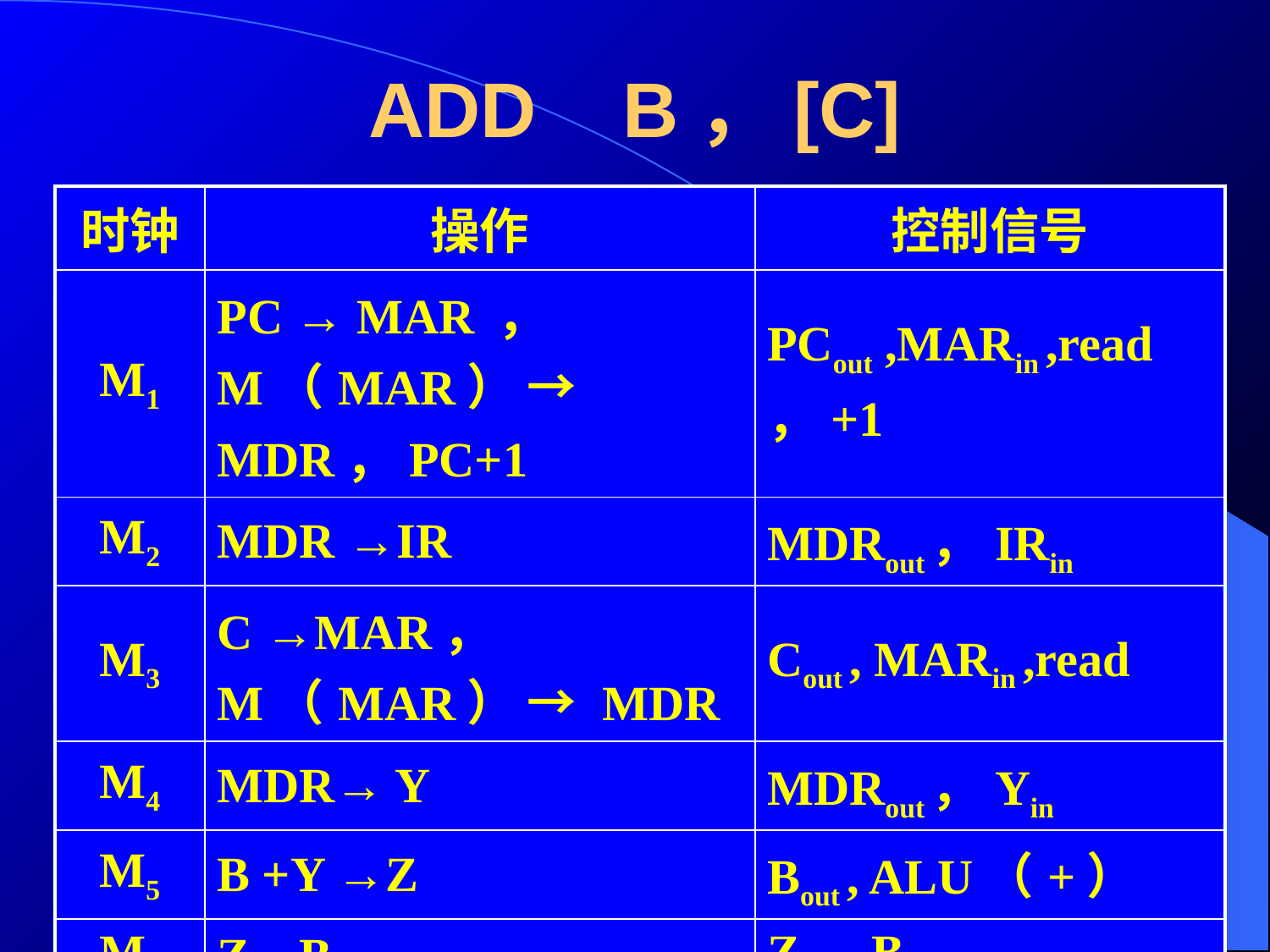

# ADD	B，[C]
| 时钟 | 操作 | 控制信号 |
| --- | --- | --- |
| M1 | PC → MAR ， M（MAR） → MDR，PC+1 | PCout ,MARin ,read，+1 |
| M2 | MDR →IR | MDRout，IRin |
| M3 | C →MAR， M（MAR） → MDR | Cout , MARin ,read |
| M4 | MDR→ Y | MDRout，Yin |
| M5 | B +Y →Z | Bout , ALU（+） |
| M6 | Z→B | Zout , Bin |